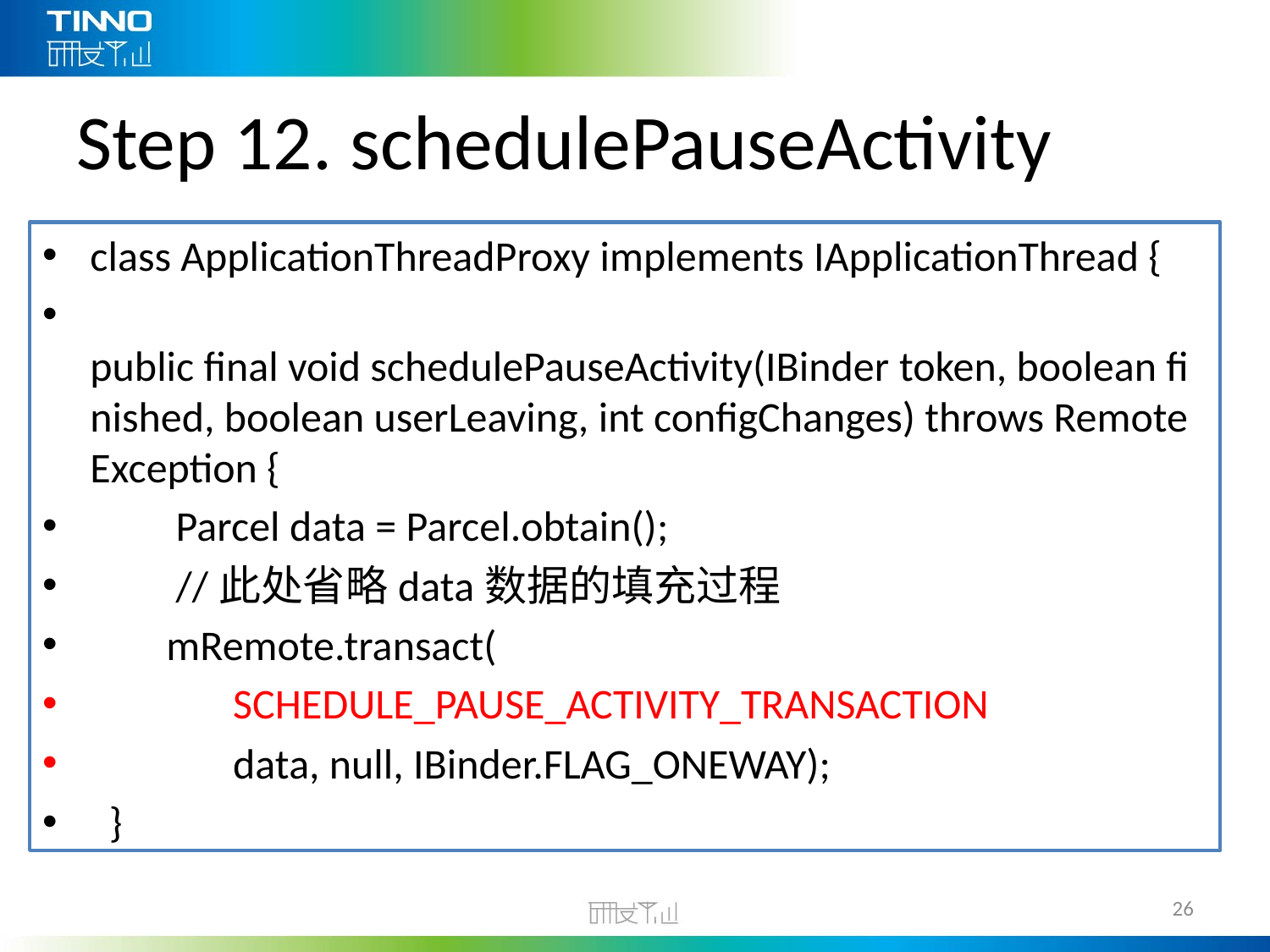

# Step 12. schedulePauseActivity
class ApplicationThreadProxy implements IApplicationThread {
 public final void schedulePauseActivity(IBinder token, boolean finished, boolean userLeaving, int configChanges) throws RemoteException {
         Parcel data = Parcel.obtain();
         //此处省略data数据的填充过程
        mRemote.transact(
               SCHEDULE_PAUSE_ACTIVITY_TRANSACTION
               data, null, IBinder.FLAG_ONEWAY);
  }

26